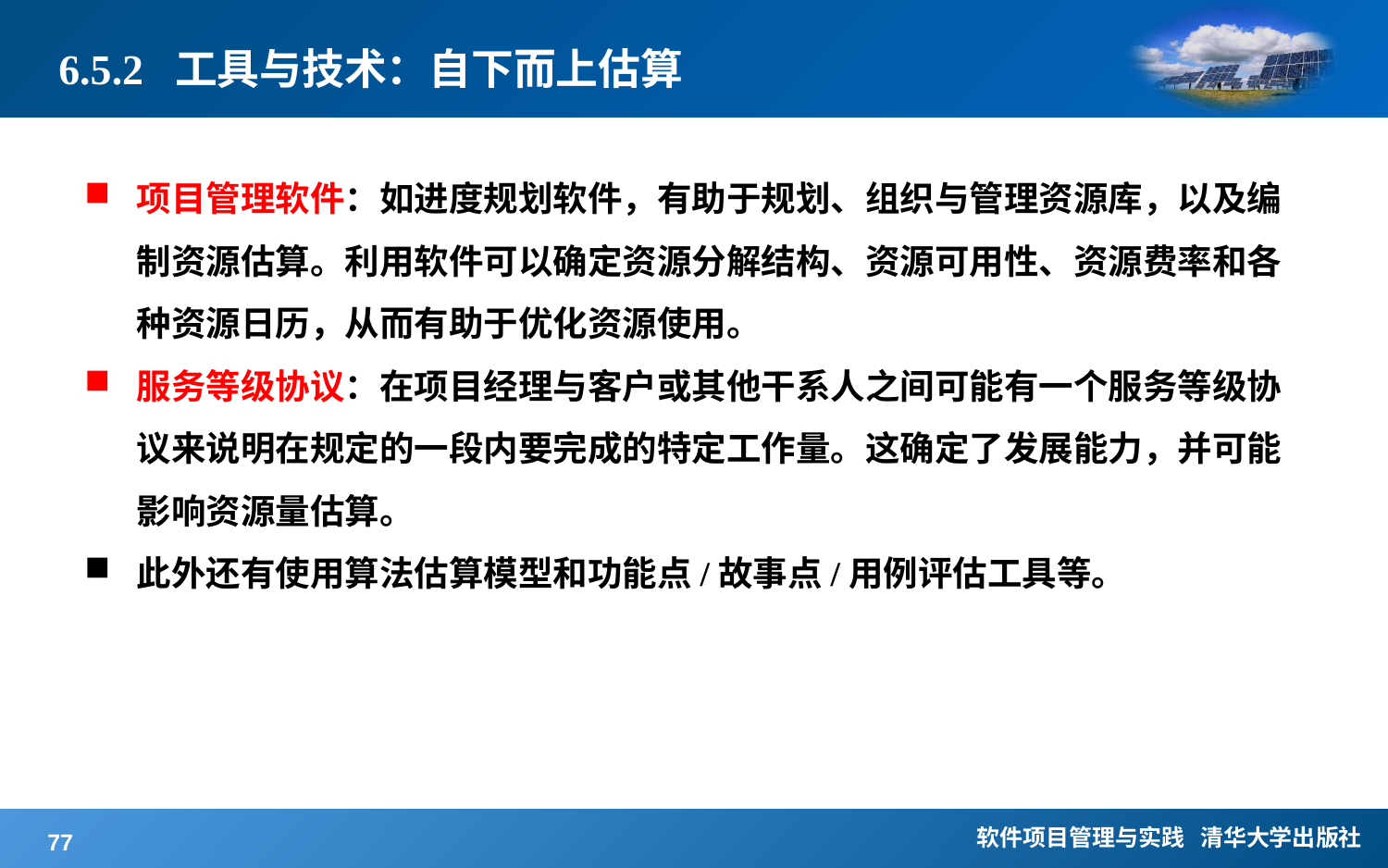

# 6.5.2  工具与技术：自下而上估算
项目管理软件：如进度规划软件，有助于规划、组织与管理资源库，以及编制资源估算。利用软件可以确定资源分解结构、资源可用性、资源费率和各种资源日历，从而有助于优化资源使用。
服务等级协议：在项目经理与客户或其他干系人之间可能有一个服务等级协议来说明在规定的一段内要完成的特定工作量。这确定了发展能力，并可能影响资源量估算。
此外还有使用算法估算模型和功能点/故事点/用例评估工具等。